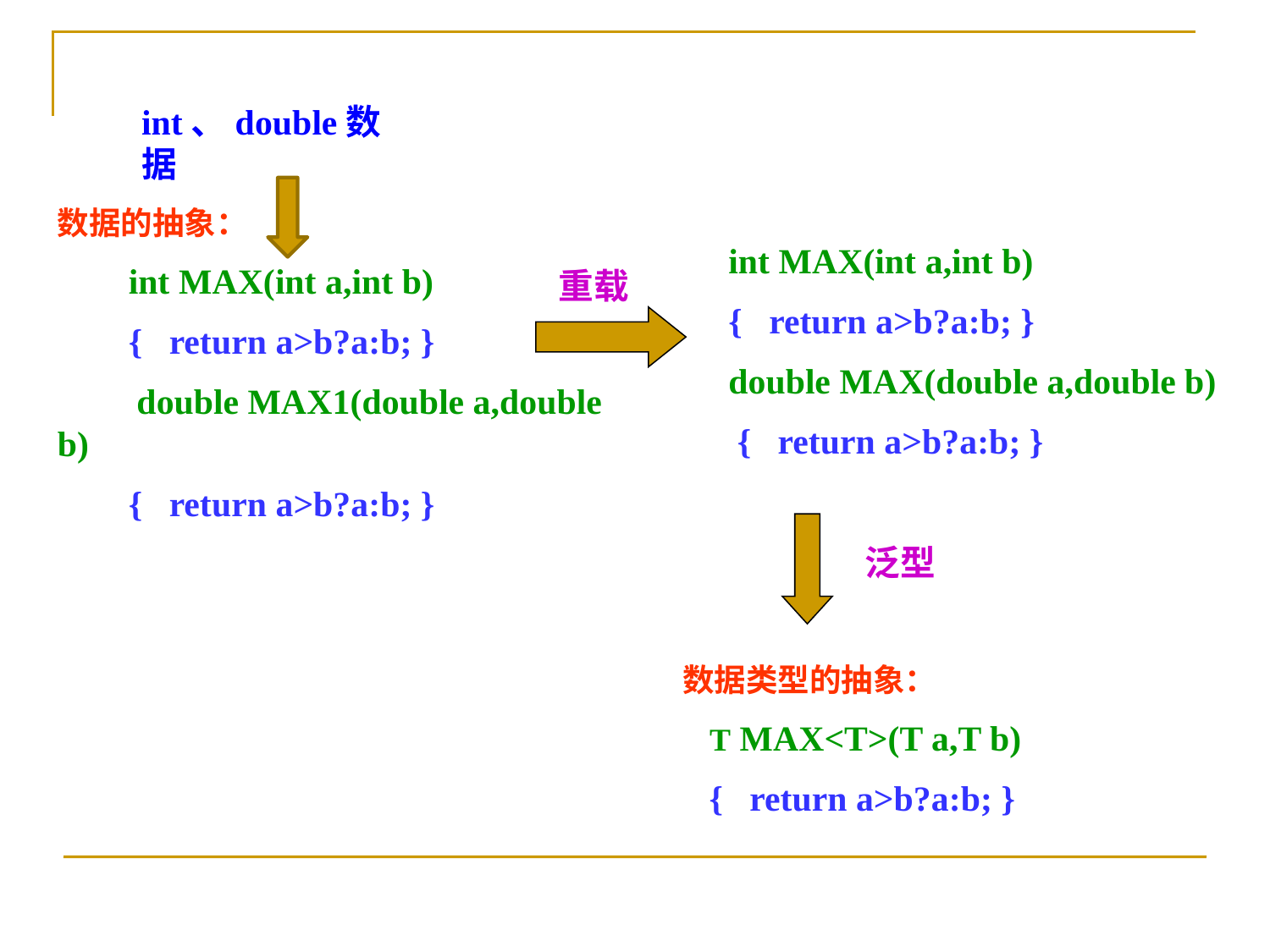

int、double数据

数据的抽象：
　　int MAX(int a,int b)
        {   return a>b?a:b; }
　　double MAX1(double a,double b)
        {   return a>b?a:b; }
int MAX(int a,int b)
{   return a>b?a:b; }
double MAX(double a,double b)
 {   return a>b?a:b; }
重载

泛型
数据类型的抽象：
  T MAX<T>(T a,T b)
   {   return a>b?a:b; }